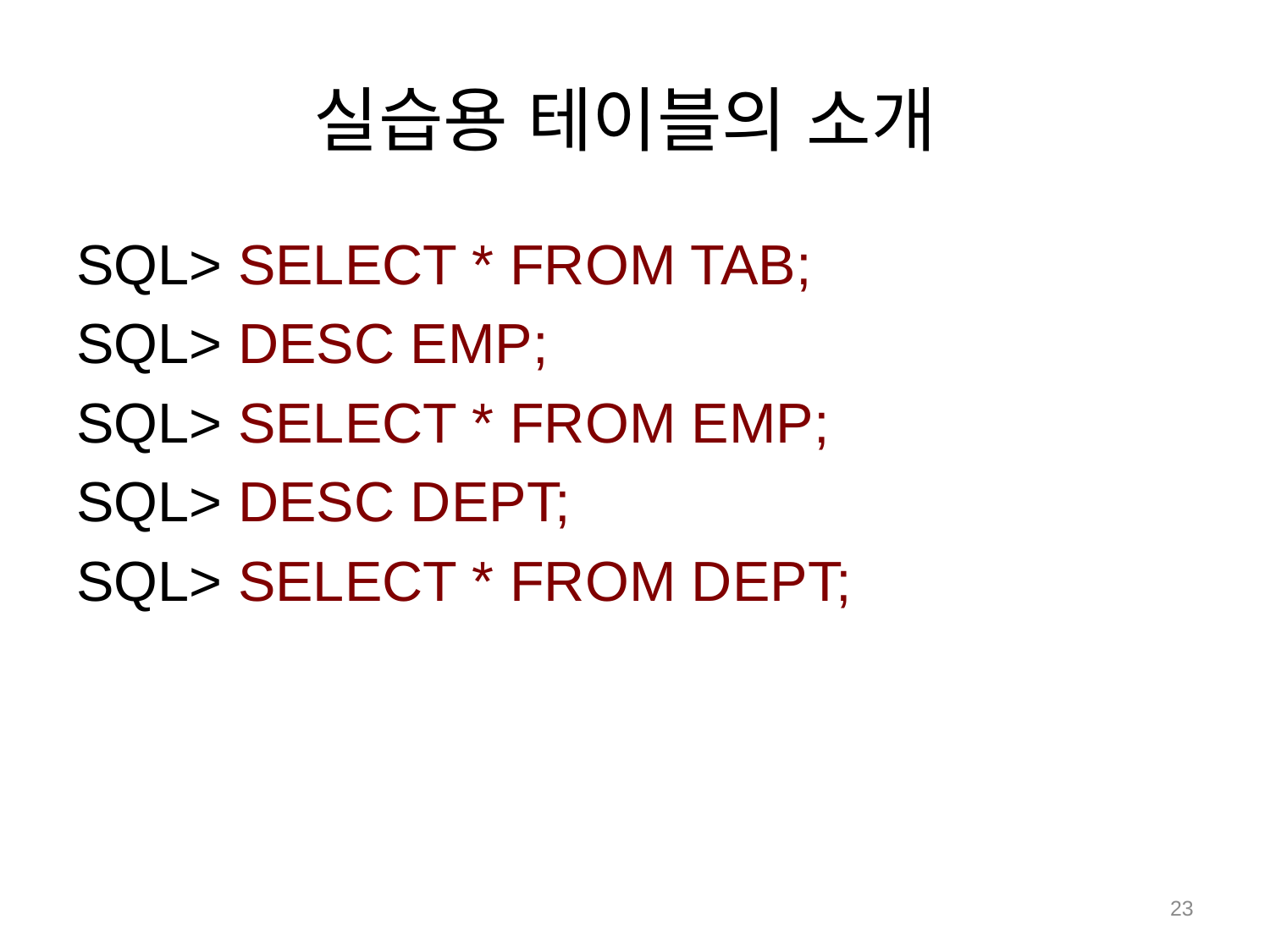

# 실습용 테이블의 소개
SQL> SELECT * FROM TAB;
SQL> DESC EMP;
SQL> SELECT * FROM EMP;
SQL> DESC DEPT;
SQL> SELECT * FROM DEPT;

23